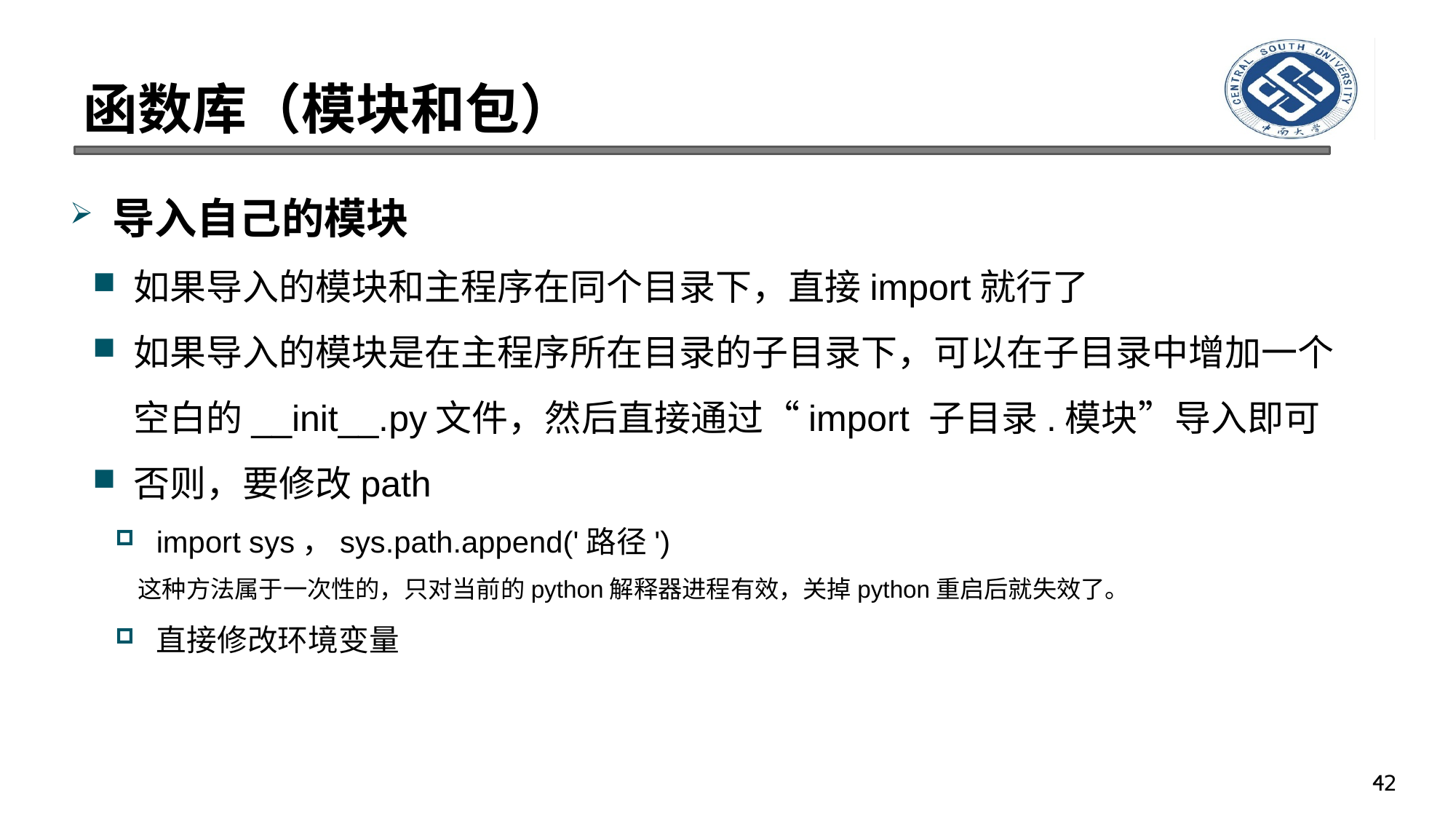

# 函数库（模块和包）
导入自己的模块
如果导入的模块和主程序在同个目录下，直接import就行了
如果导入的模块是在主程序所在目录的子目录下，可以在子目录中增加一个空白的__init__.py文件，然后直接通过“import 子目录.模块”导入即可
否则，要修改path
import sys，sys.path.append('路径')
这种方法属于一次性的，只对当前的python解释器进程有效，关掉python重启后就失效了。
直接修改环境变量
42